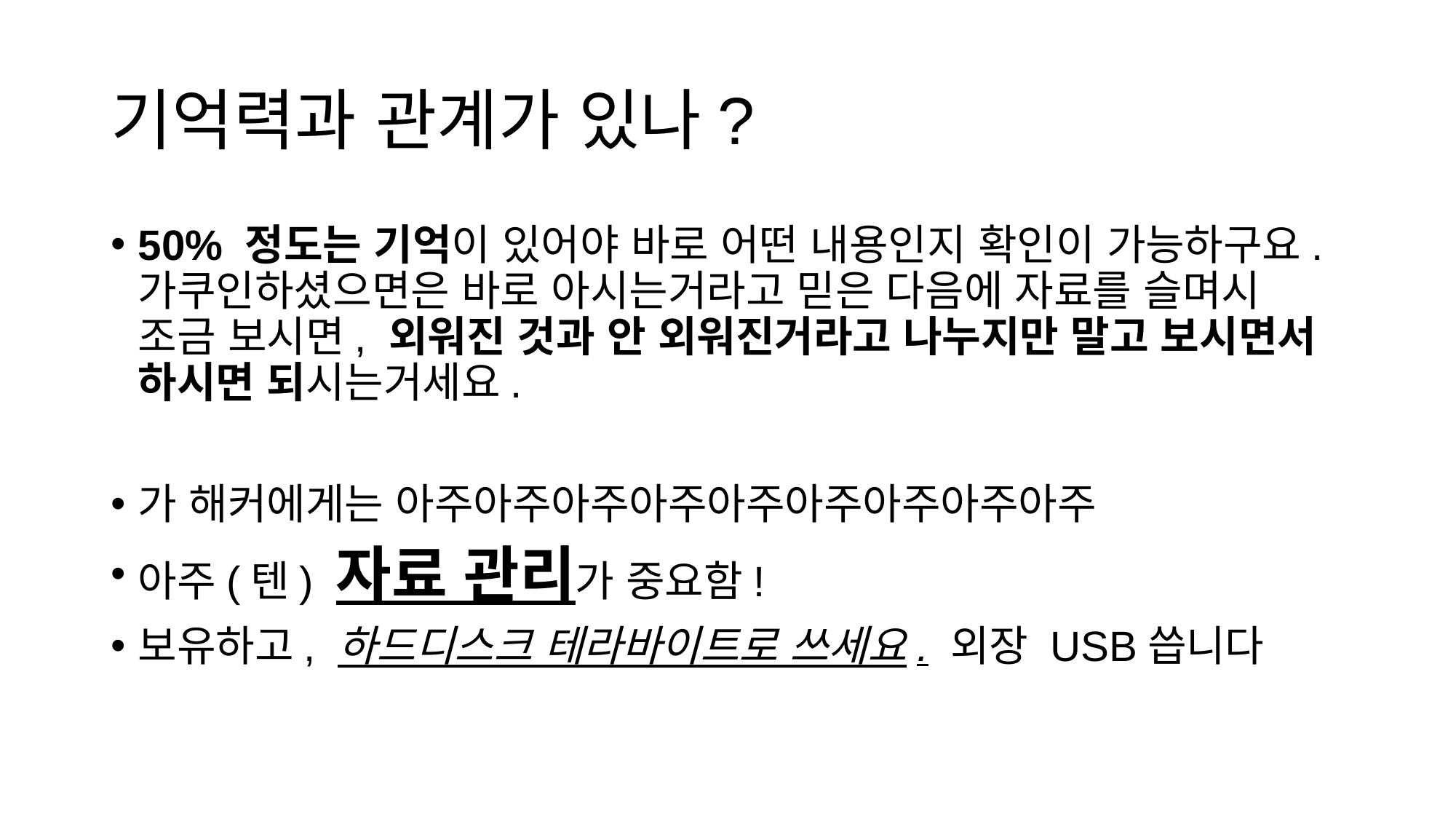

# 기억력과 관계가 있나?
50% 정도는 기억이 있어야 바로 어떤 내용인지 확인이 가능하구요. 가쿠인하셨으면은 바로 아시는거라고 믿은 다음에 자료를 슬며시 조금 보시면, 외워진 것과 안 외워진거라고 나누지만 말고 보시면서 하시면 되시는거세요.

가 해커에게는 아주아주아주아주아주아주아주아주아주
아주(텐) 자료 관리가 중요함!
보유하고, 하드디스크 테라바이트로 쓰세요. 외장 USB씁니다